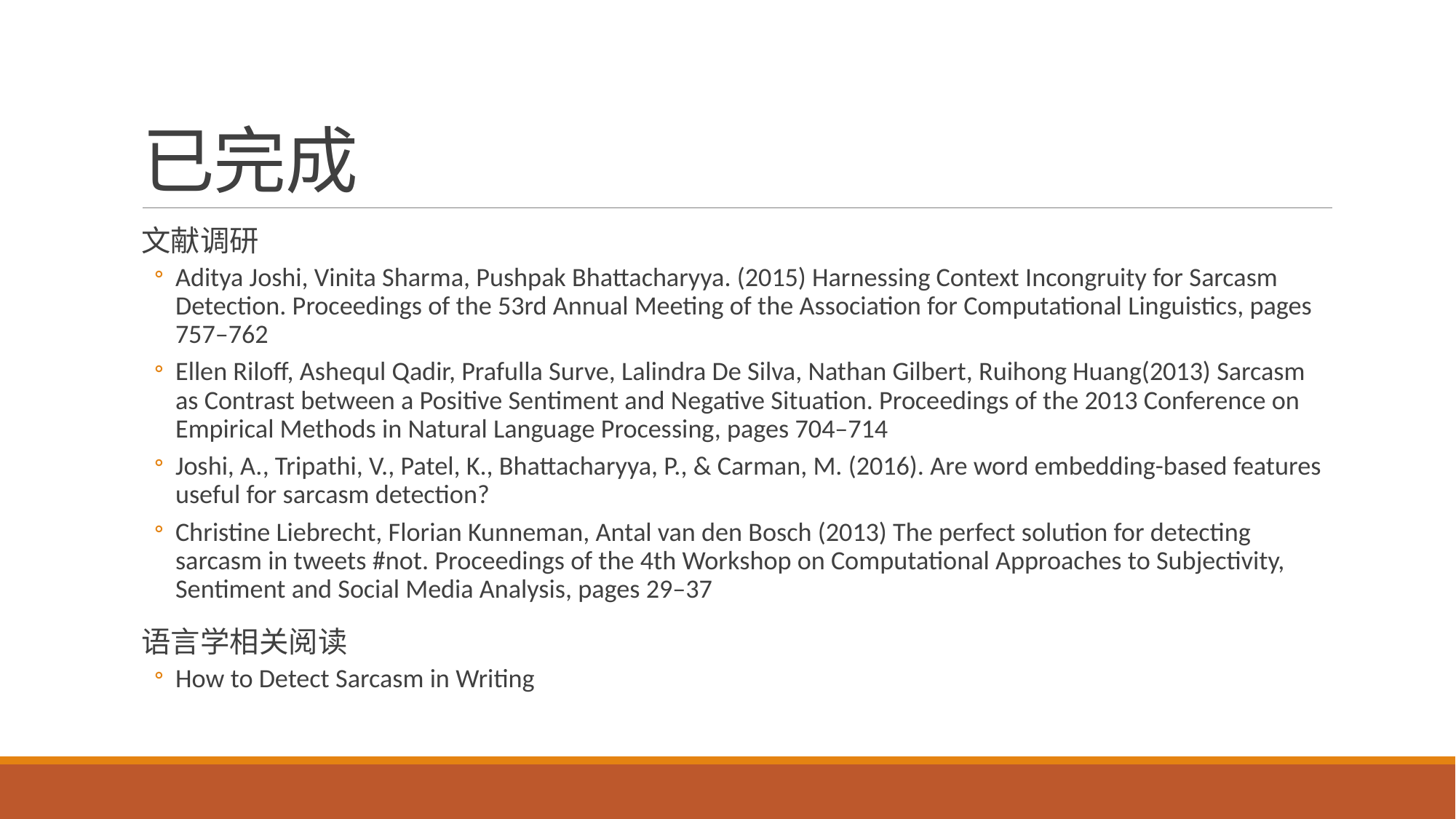

# 已完成
文献调研
Aditya Joshi, Vinita Sharma, Pushpak Bhattacharyya. (2015) Harnessing Context Incongruity for Sarcasm Detection. Proceedings of the 53rd Annual Meeting of the Association for Computational Linguistics, pages 757–762
Ellen Riloff, Ashequl Qadir, Prafulla Surve, Lalindra De Silva, Nathan Gilbert, Ruihong Huang(2013) Sarcasm as Contrast between a Positive Sentiment and Negative Situation. Proceedings of the 2013 Conference on Empirical Methods in Natural Language Processing, pages 704–714
Joshi, A., Tripathi, V., Patel, K., Bhattacharyya, P., & Carman, M. (2016). Are word embedding-based features useful for sarcasm detection?
Christine Liebrecht, Florian Kunneman, Antal van den Bosch (2013) The perfect solution for detecting sarcasm in tweets #not. Proceedings of the 4th Workshop on Computational Approaches to Subjectivity, Sentiment and Social Media Analysis, pages 29–37
语言学相关阅读
How to Detect Sarcasm in Writing